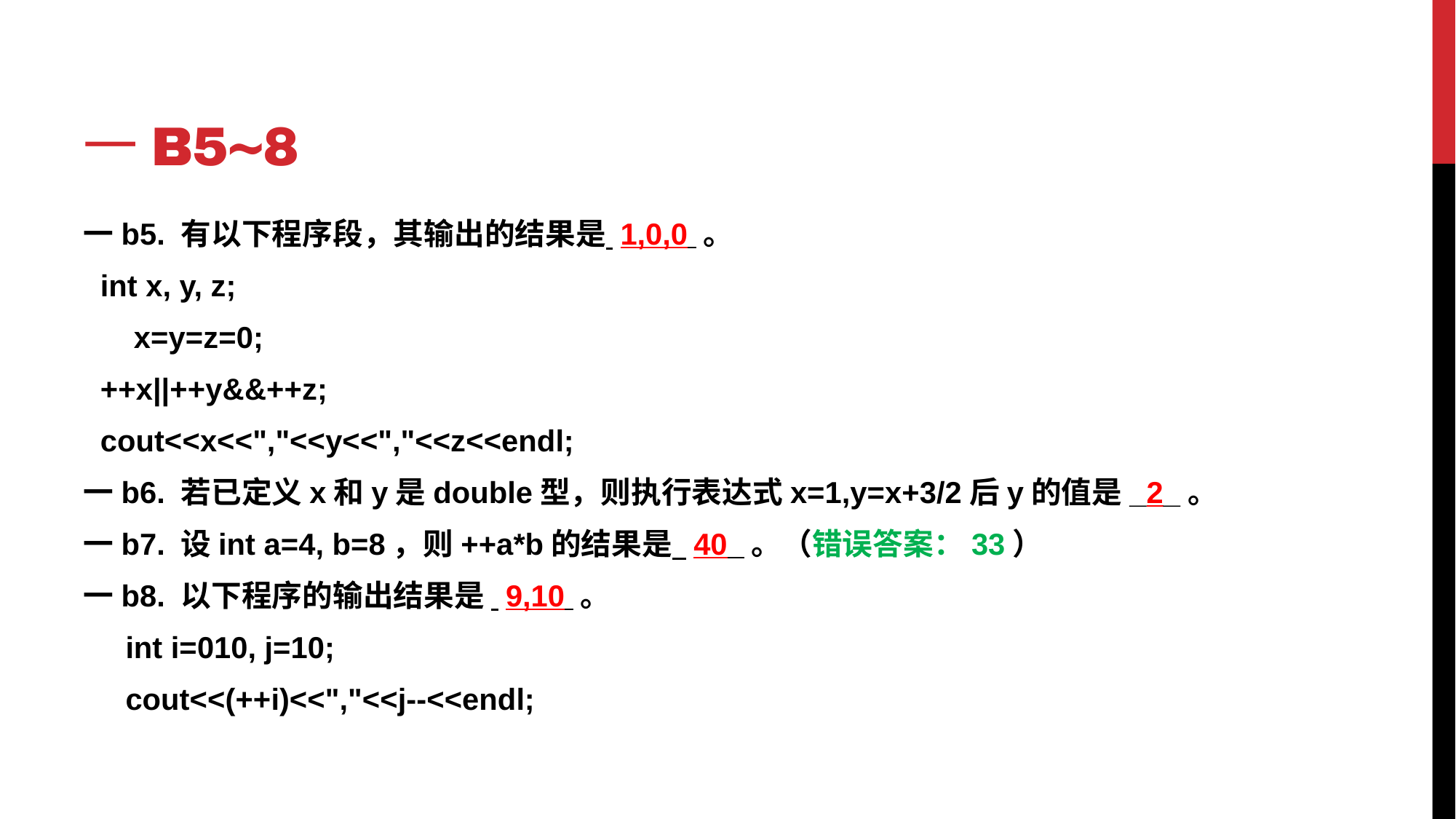

# 一b5~8
一b5. 有以下程序段，其输出的结果是 1,0,0 。
  int x, y, z;
      x=y=z=0;
  ++x||++y&&++z;
  cout<<x<<","<<y<<","<<z<<endl;
一b6. 若已定义x和y是double型，则执行表达式x=1,y=x+3/2后y的值是_2_。
一b7. 设int a=4, b=8，则++a*b的结果是  40  。（错误答案：33）
一b8. 以下程序的输出结果是  9,10 。
     int i=010, j=10;
     cout<<(++i)<<","<<j--<<endl;